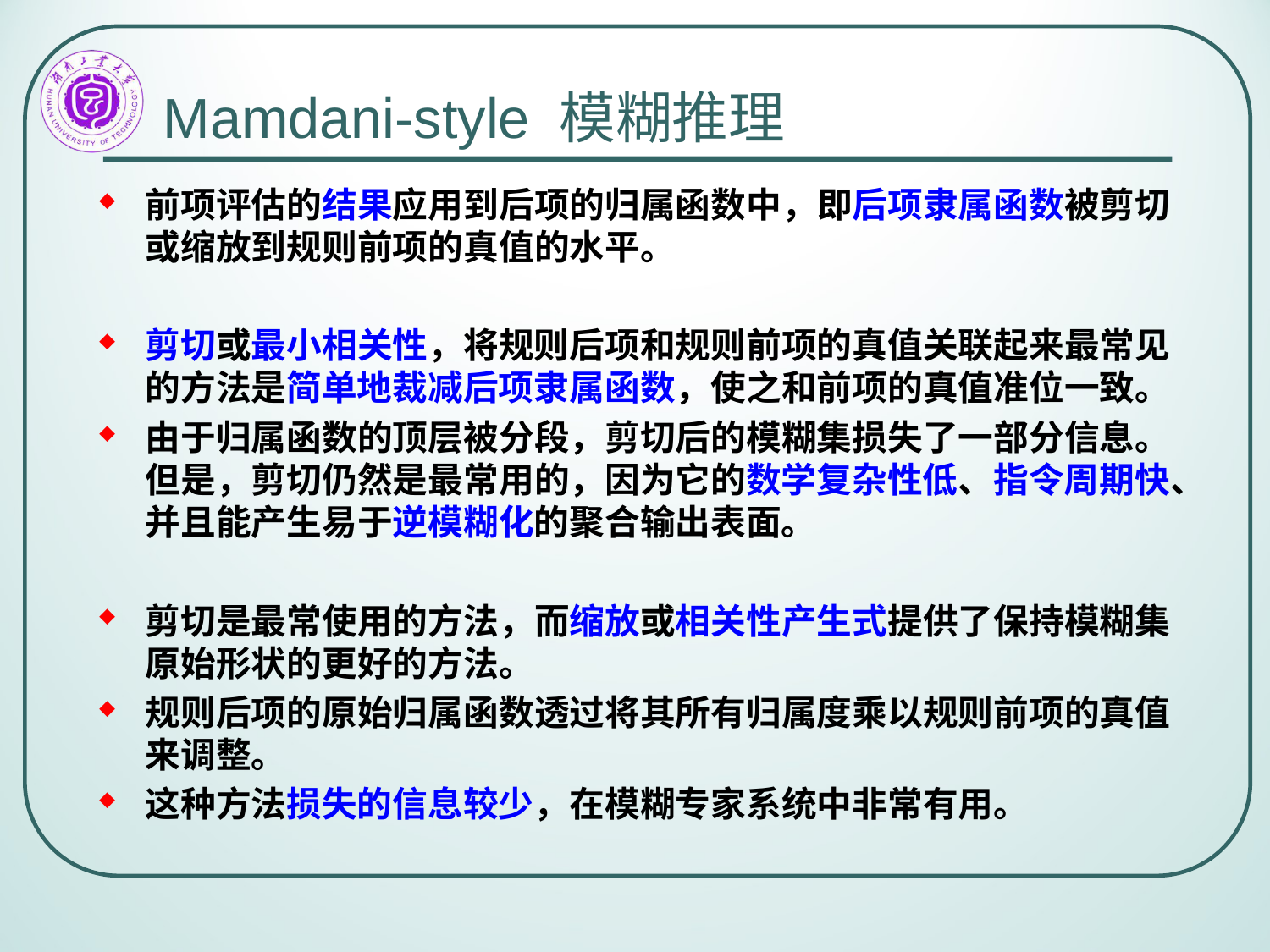

# Mamdani-style 模糊推理
前项评估的结果应用到后项的归属函数中，即后项隶属函数被剪切或缩放到规则前项的真值的水平。

剪切或最小相关性，将规则后项和规则前项的真值关联起来最常见的方法是简单地裁减后项隶属函数，使之和前项的真值准位一致。
由于归属函数的顶层被分段，剪切后的模糊集损失了一部分信息。但是，剪切仍然是最常用的，因为它的数学复杂性低、指令周期快、并且能产生易于逆模糊化的聚合输出表面。

剪切是最常使用的方法，而缩放或相关性产生式提供了保持模糊集原始形状的更好的方法。
规则后项的原始归属函数透过将其所有归属度乘以规则前项的真值来调整。
这种方法损失的信息较少，在模糊专家系统中非常有用。